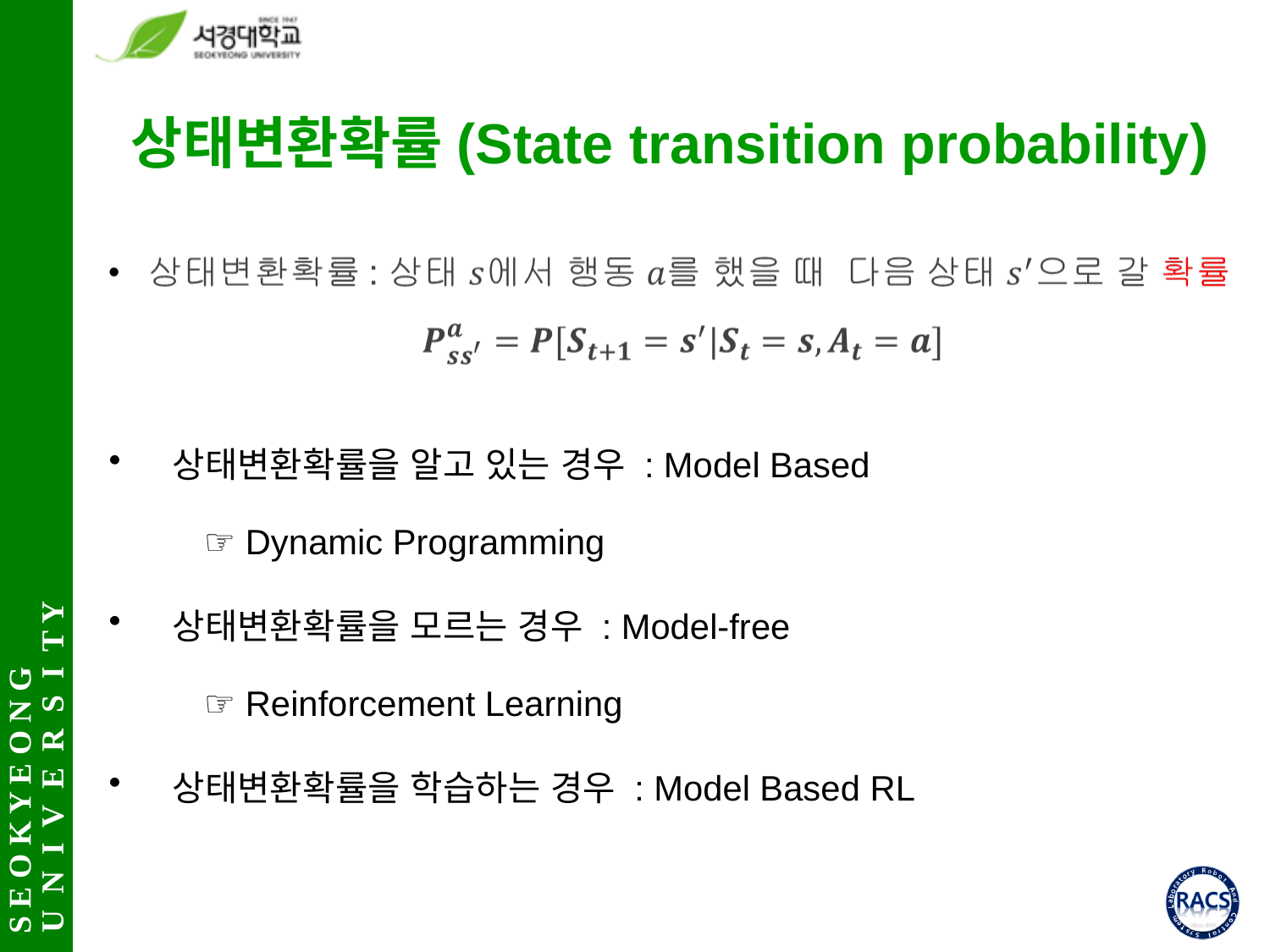

# 상태변환확률(State transition probability)

상태변환확률을 알고 있는 경우 : Model Based
☞ Dynamic Programming
상태변환확률을 모르는 경우 : Model-free
☞ Reinforcement Learning
상태변환확률을 학습하는 경우 : Model Based RL